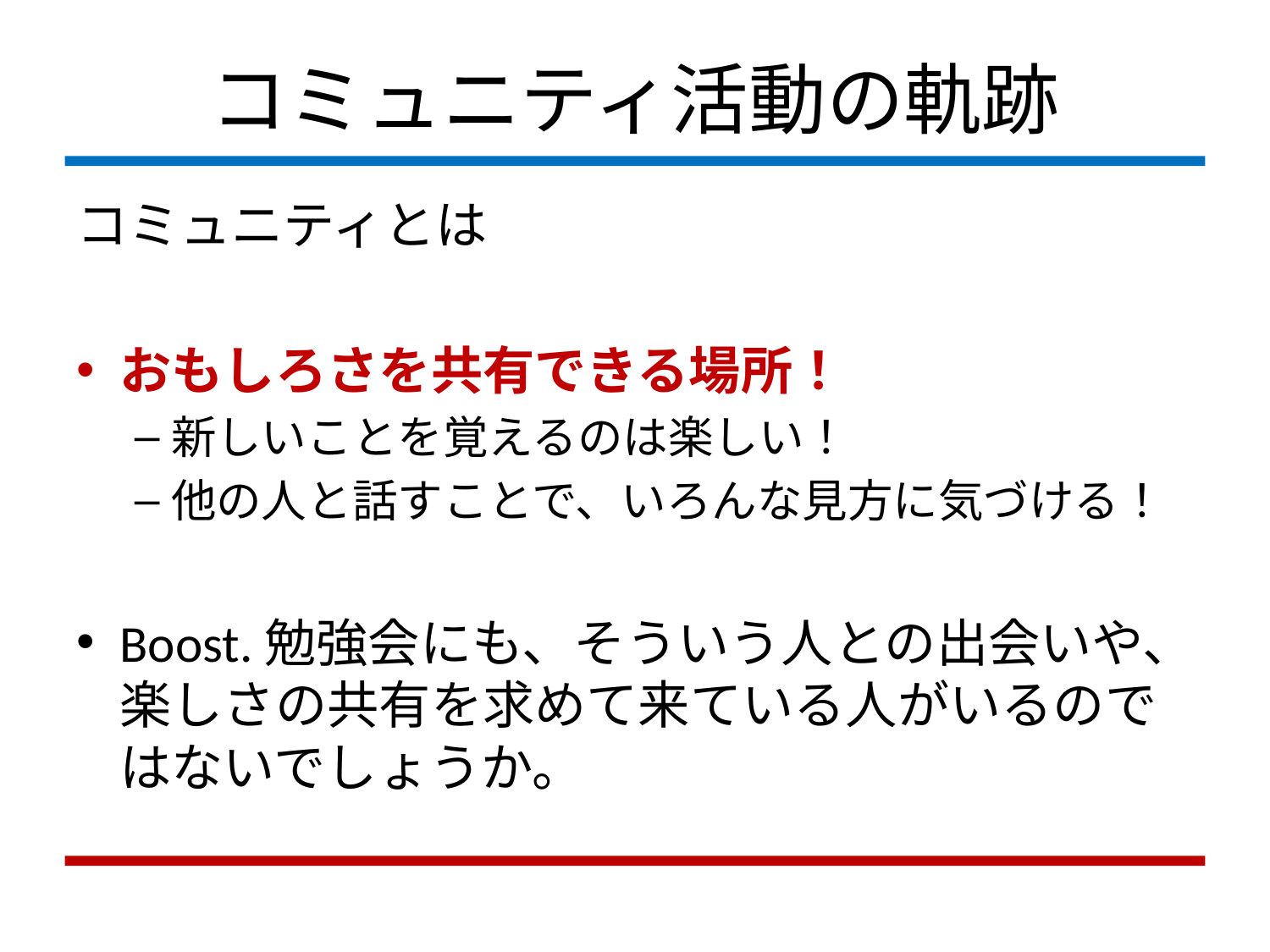

# コミュニティ活動の軌跡
コミュニティとは

おもしろさを共有できる場所！
新しいことを覚えるのは楽しい！
他の人と話すことで、いろんな見方に気づける！

Boost.勉強会にも、そういう人との出会いや、楽しさの共有を求めて来ている人がいるのではないでしょうか。